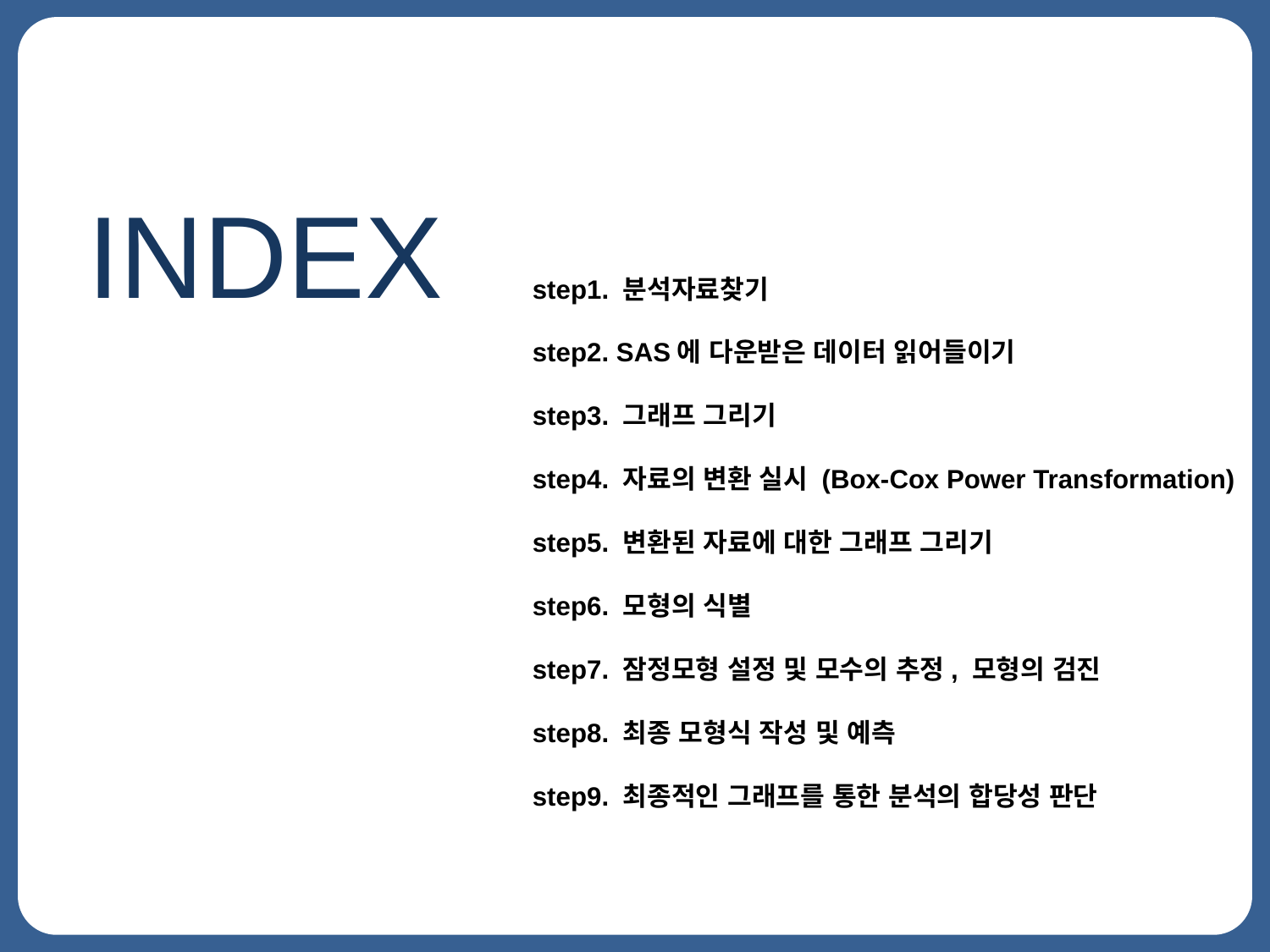

step1. 분석자료찾기

step2. SAS에 다운받은 데이터 읽어들이기

step3. 그래프 그리기

step4. 자료의 변환 실시 (Box-Cox Power Transformation)

step5. 변환된 자료에 대한 그래프 그리기

step6. 모형의 식별

step7. 잠정모형 설정 및 모수의 추정, 모형의 검진

step8. 최종 모형식 작성 및 예측

step9. 최종적인 그래프를 통한 분석의 합당성 판단